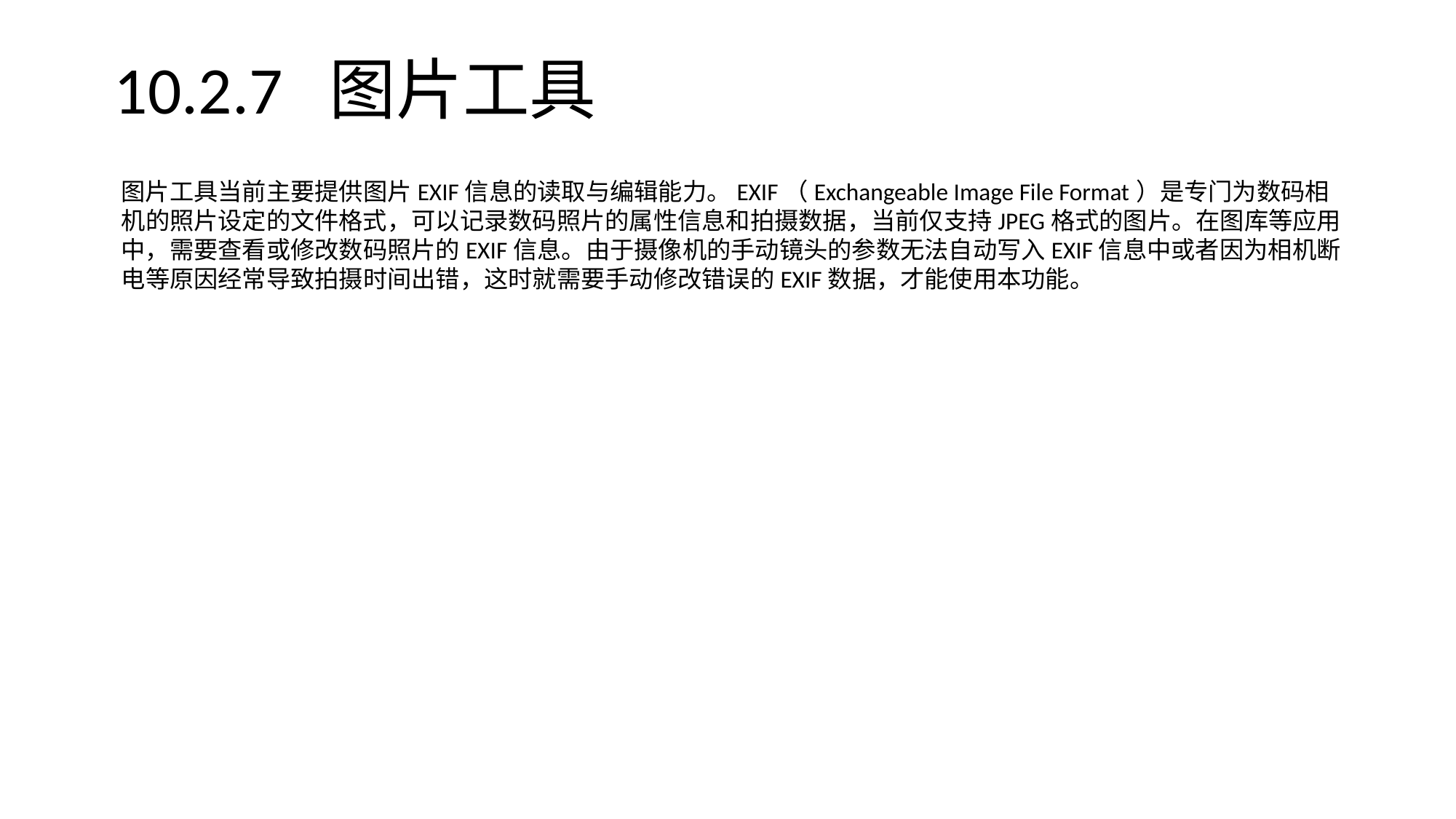

# 10.2.7  图片工具
图片工具当前主要提供图片EXIF信息的读取与编辑能力。EXIF（Exchangeable Image File Format）是专门为数码相机的照片设定的文件格式，可以记录数码照片的属性信息和拍摄数据，当前仅支持JPEG格式的图片。在图库等应用中，需要查看或修改数码照片的EXIF信息。由于摄像机的手动镜头的参数无法自动写入EXIF信息中或者因为相机断电等原因经常导致拍摄时间出错，这时就需要手动修改错误的EXIF数据，才能使用本功能。